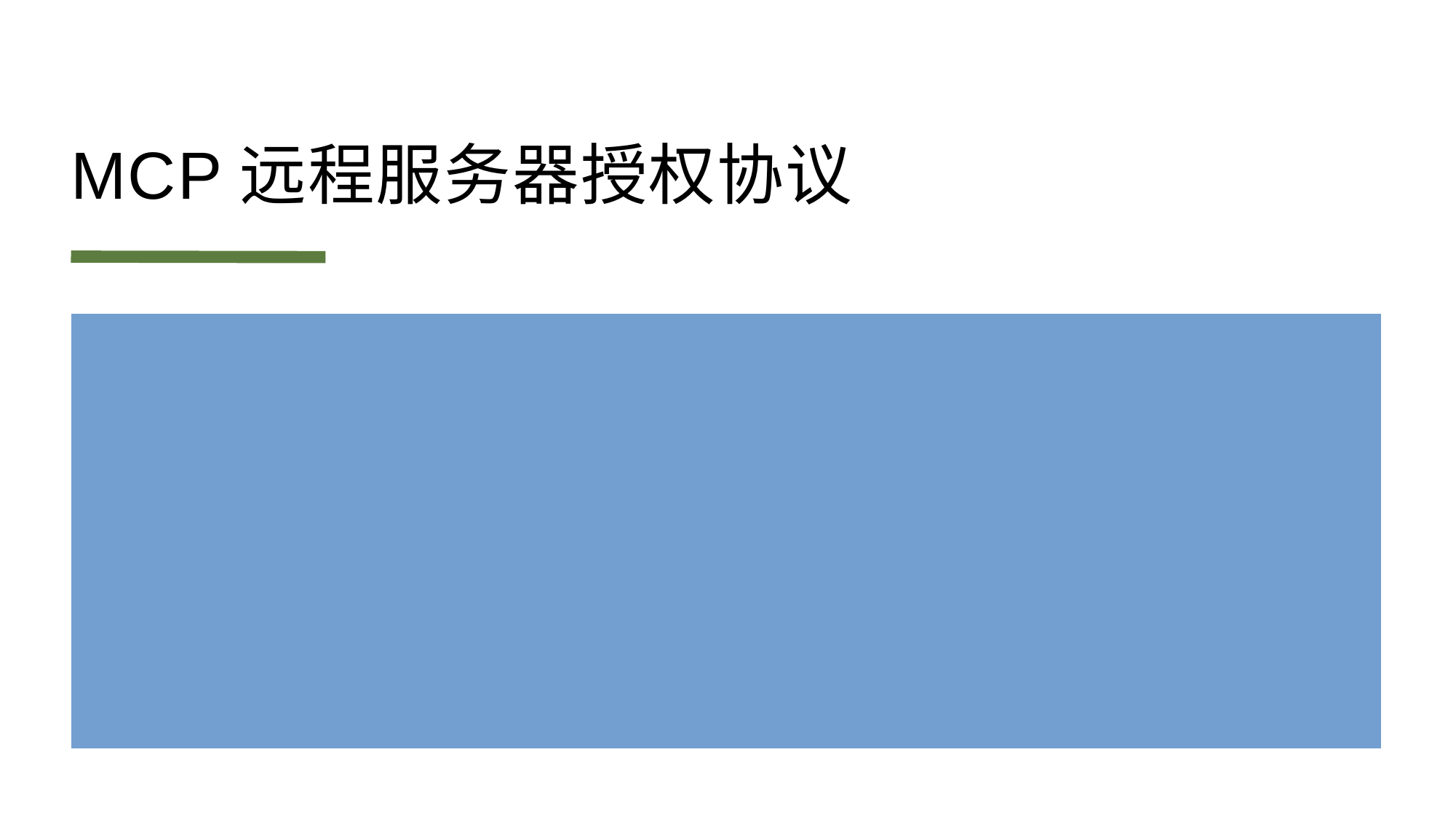

# MCP远程服务器授权协议
2025-03-26，MCP协议更新，添加了授权协议

利用OAuth 2.1 完成MCP客户端与MCP远程服务器之间的身份验证与授权